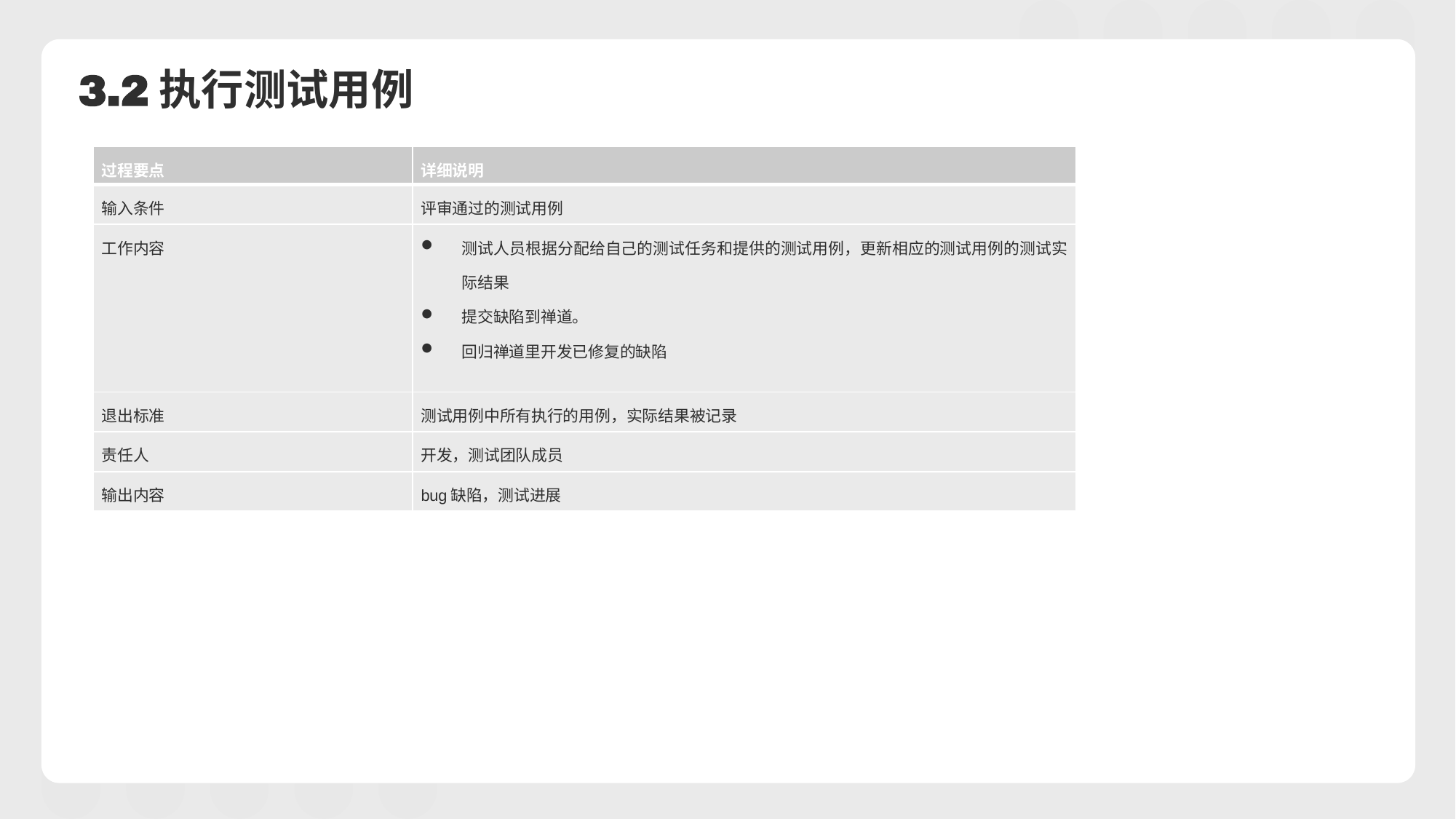

3.2执行测试用例

| 过程要点 | 详细说明 |
| --- | --- |
| 输入条件 | 评审通过的测试用例 |
| 工作内容 | 测试人员根据分配给自己的测试任务和提供的测试用例，更新相应的测试用例的测试实际结果 提交缺陷到禅道。 回归禅道里开发已修复的缺陷 |
| 退出标准 | 测试用例中所有执行的用例，实际结果被记录 |
| 责任人 | 开发，测试团队成员 |
| 输出内容 | bug缺陷，测试进展 |